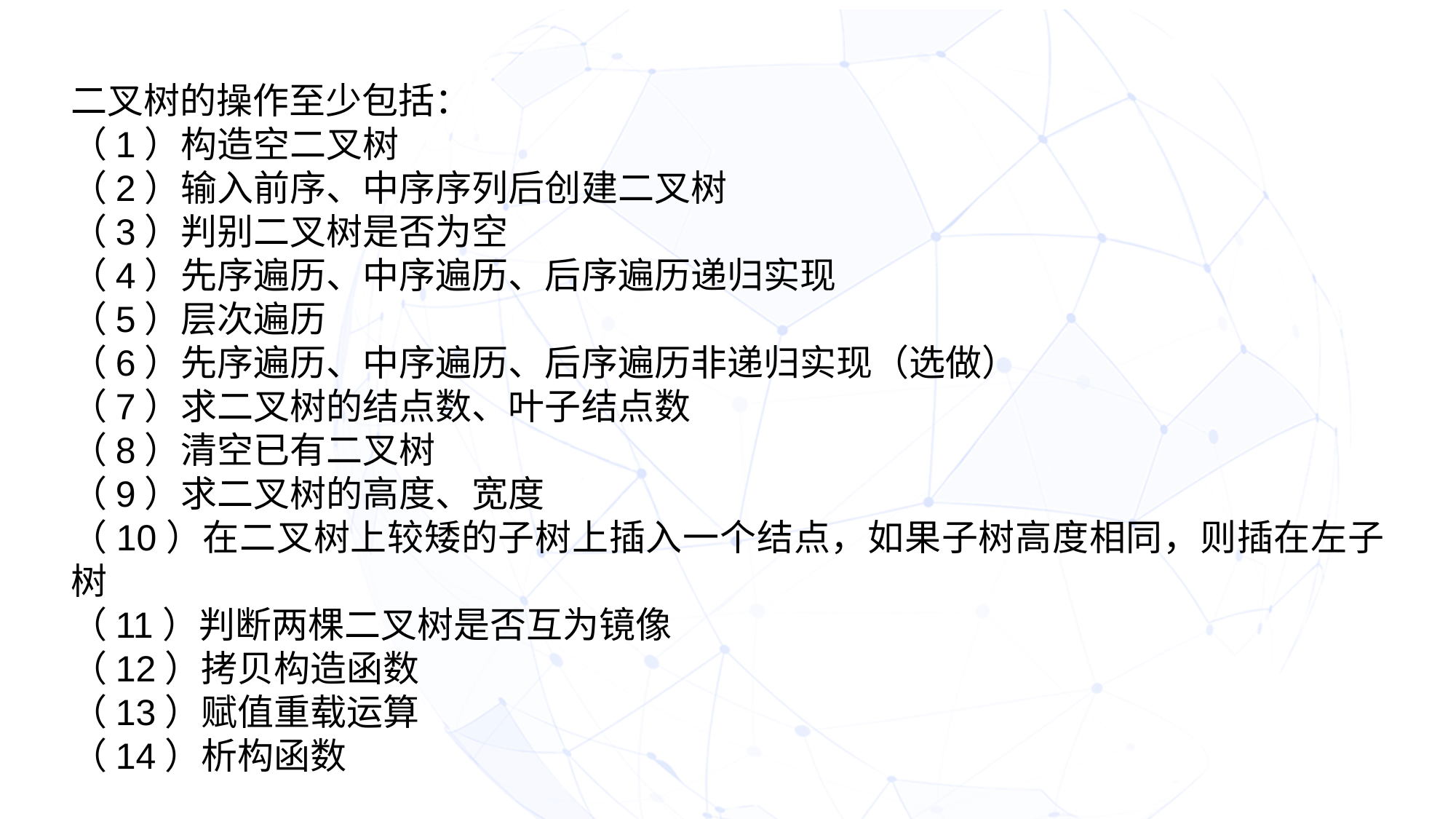

二叉树的操作至少包括：
（1）构造空二叉树
（2）输入前序、中序序列后创建二叉树
（3）判别二叉树是否为空
（4）先序遍历、中序遍历、后序遍历递归实现
（5）层次遍历
（6）先序遍历、中序遍历、后序遍历非递归实现（选做）
（7）求二叉树的结点数、叶子结点数
（8）清空已有二叉树
（9）求二叉树的高度、宽度
（10）在二叉树上较矮的子树上插入一个结点，如果子树高度相同，则插在左子树
（11）判断两棵二叉树是否互为镜像
（12）拷贝构造函数
（13）赋值重载运算
（14）析构函数